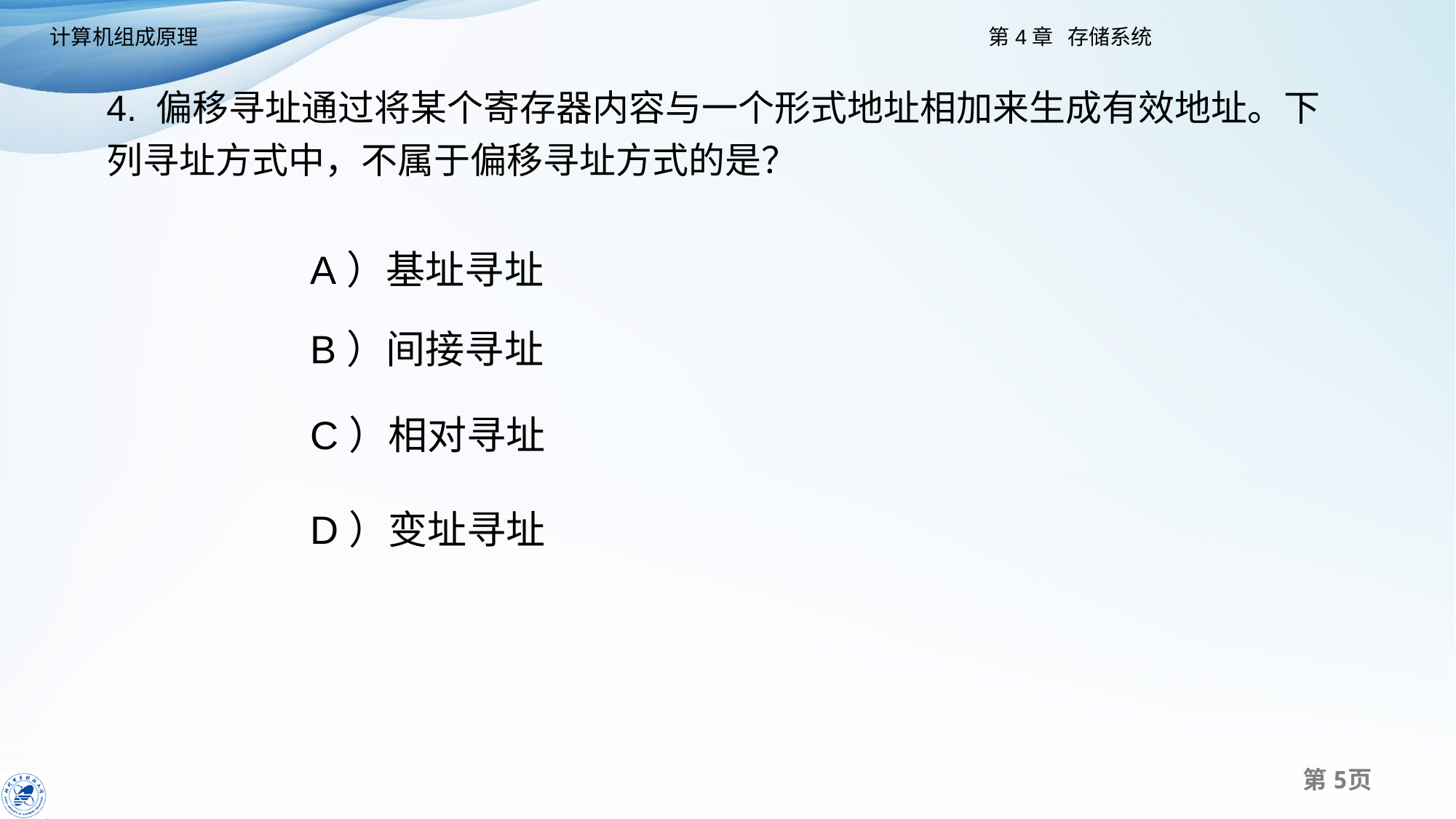

4. 偏移寻址通过将某个寄存器内容与一个形式地址相加来生成有效地址。下列寻址方式中，不属于偏移寻址方式的是？
A）基址寻址
B）间接寻址
C）相对寻址
D）变址寻址